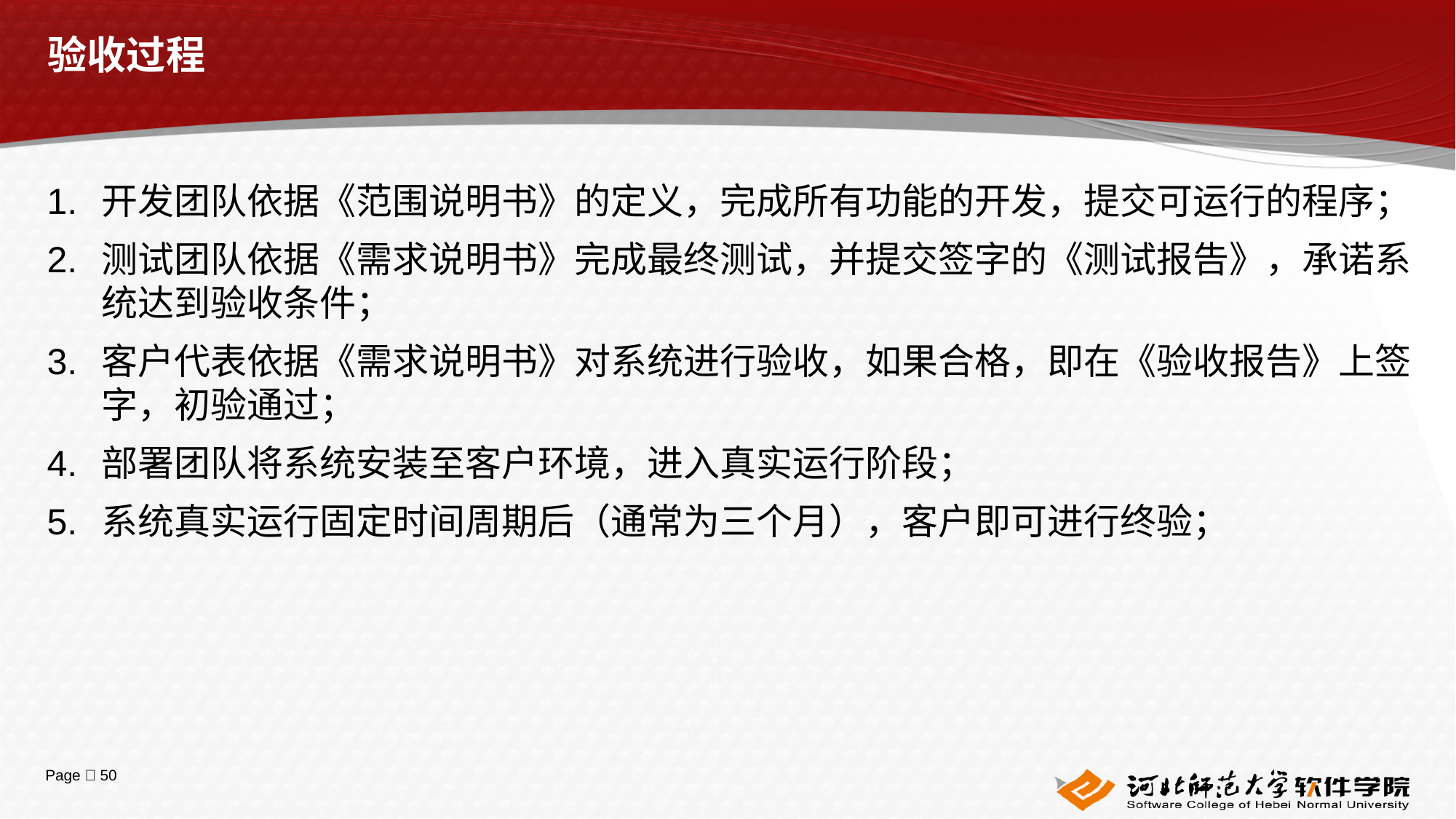

# 验收过程
开发团队依据《范围说明书》的定义，完成所有功能的开发，提交可运行的程序；
测试团队依据《需求说明书》完成最终测试，并提交签字的《测试报告》，承诺系统达到验收条件；
客户代表依据《需求说明书》对系统进行验收，如果合格，即在《验收报告》上签字，初验通过；
部署团队将系统安装至客户环境，进入真实运行阶段；
系统真实运行固定时间周期后（通常为三个月），客户即可进行终验；